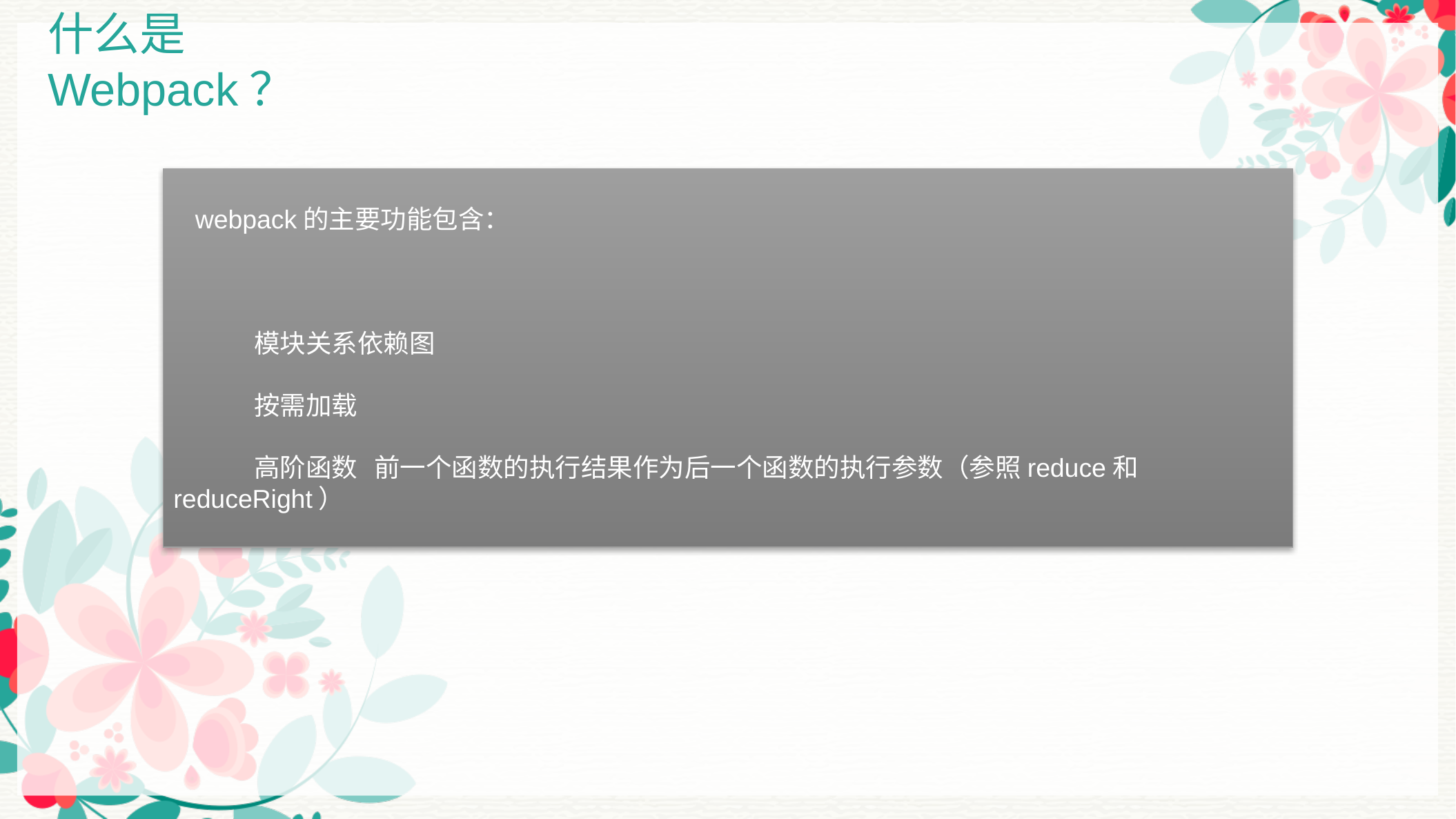

什么是Webpack？
   webpack的主要功能包含：

         模块关系依赖图

         按需加载

         高阶函数  前一个函数的执行结果作为后一个函数的执行参数（参照reduce和reduceRight）
#